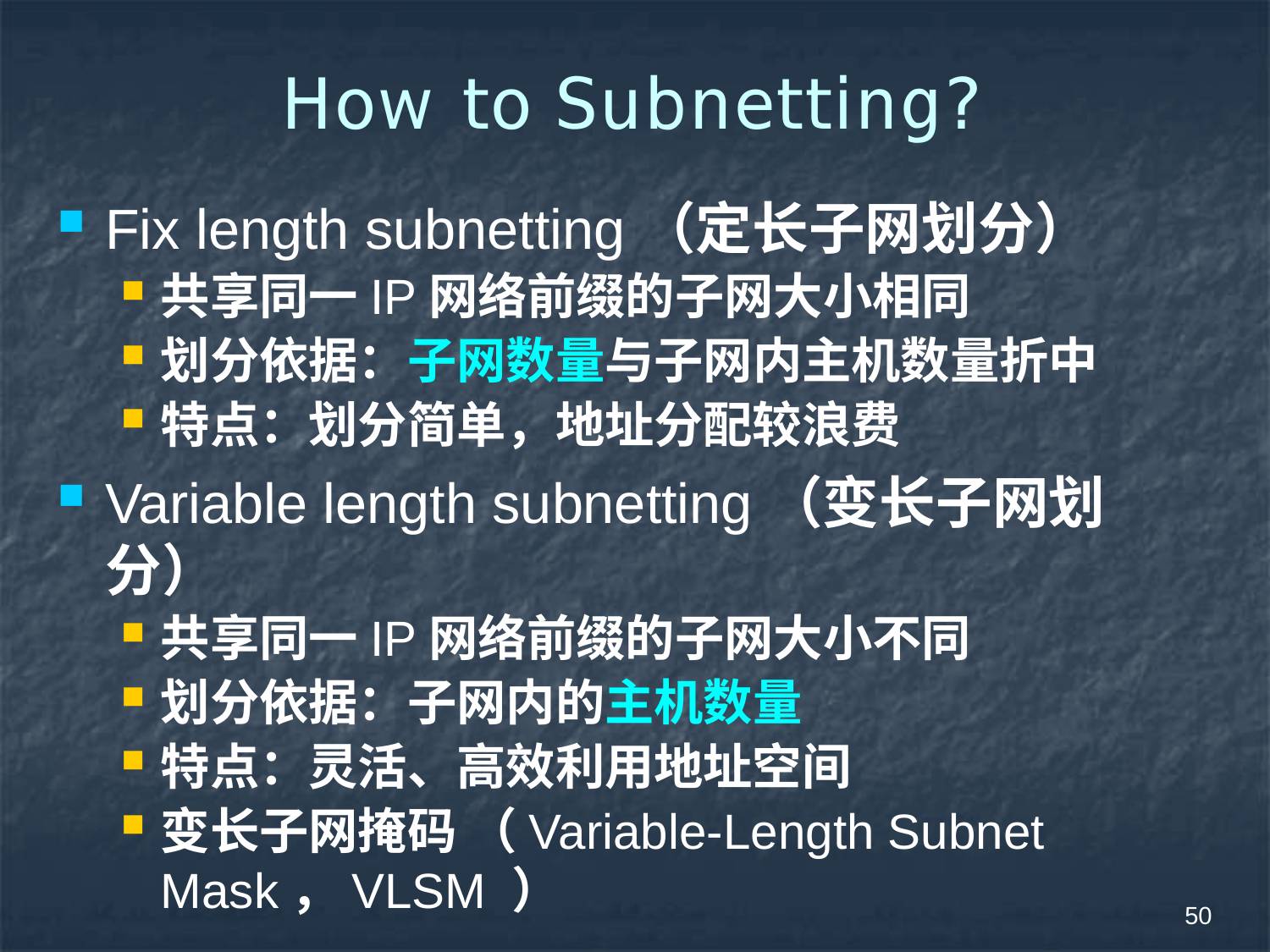

# How to Subnetting?
Fix length subnetting（定长子网划分）
共享同一IP网络前缀的子网大小相同
划分依据：子网数量与子网内主机数量折中
特点：划分简单，地址分配较浪费
Variable length subnetting（变长子网划分）
共享同一IP网络前缀的子网大小不同
划分依据：子网内的主机数量
特点：灵活、高效利用地址空间
变长子网掩码 （Variable-Length Subnet Mask，VLSM ）
50